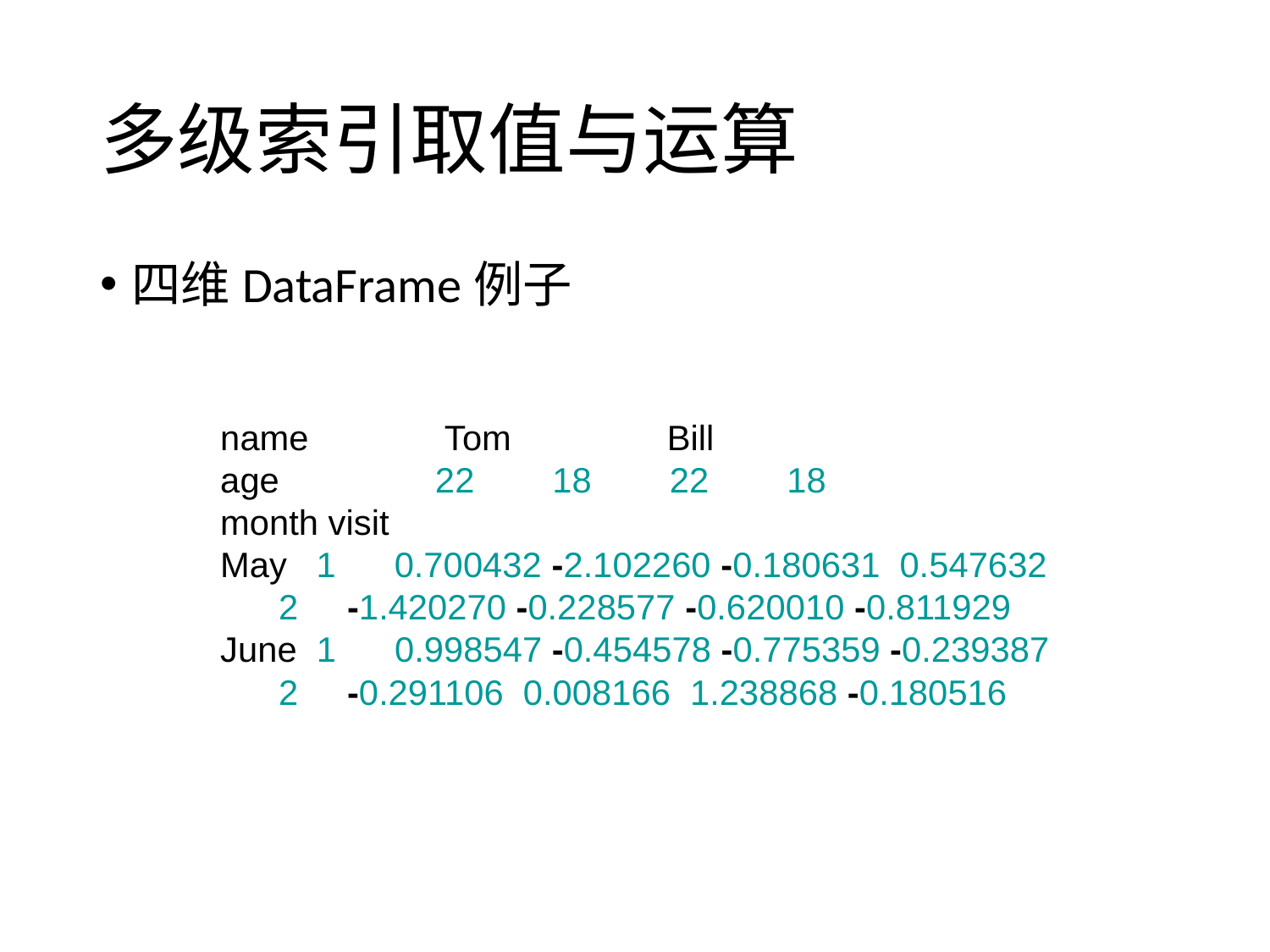

# 多级索引取值与运算
四维DataFrame例子
name              Tom                Bill
age                22        18        22        18
month visit
May   1      0.700432 -2.102260 -0.180631  0.547632
      2     -1.420270 -0.228577 -0.620010 -0.811929
June  1      0.998547 -0.454578 -0.775359 -0.239387
      2     -0.291106  0.008166  1.238868 -0.180516
66